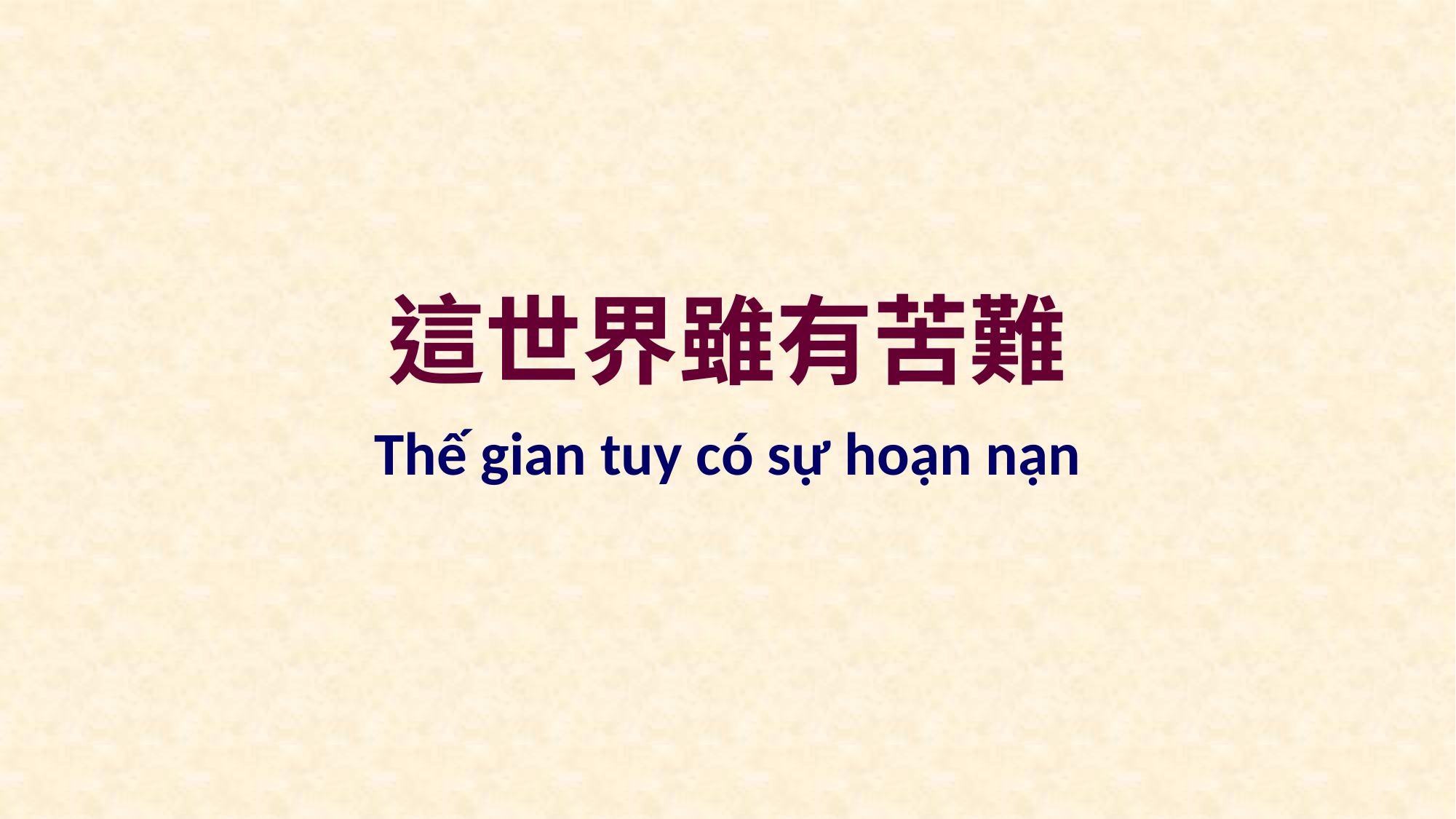

這世界雖有苦難
Thế gian tuy có sự hoạn nạn